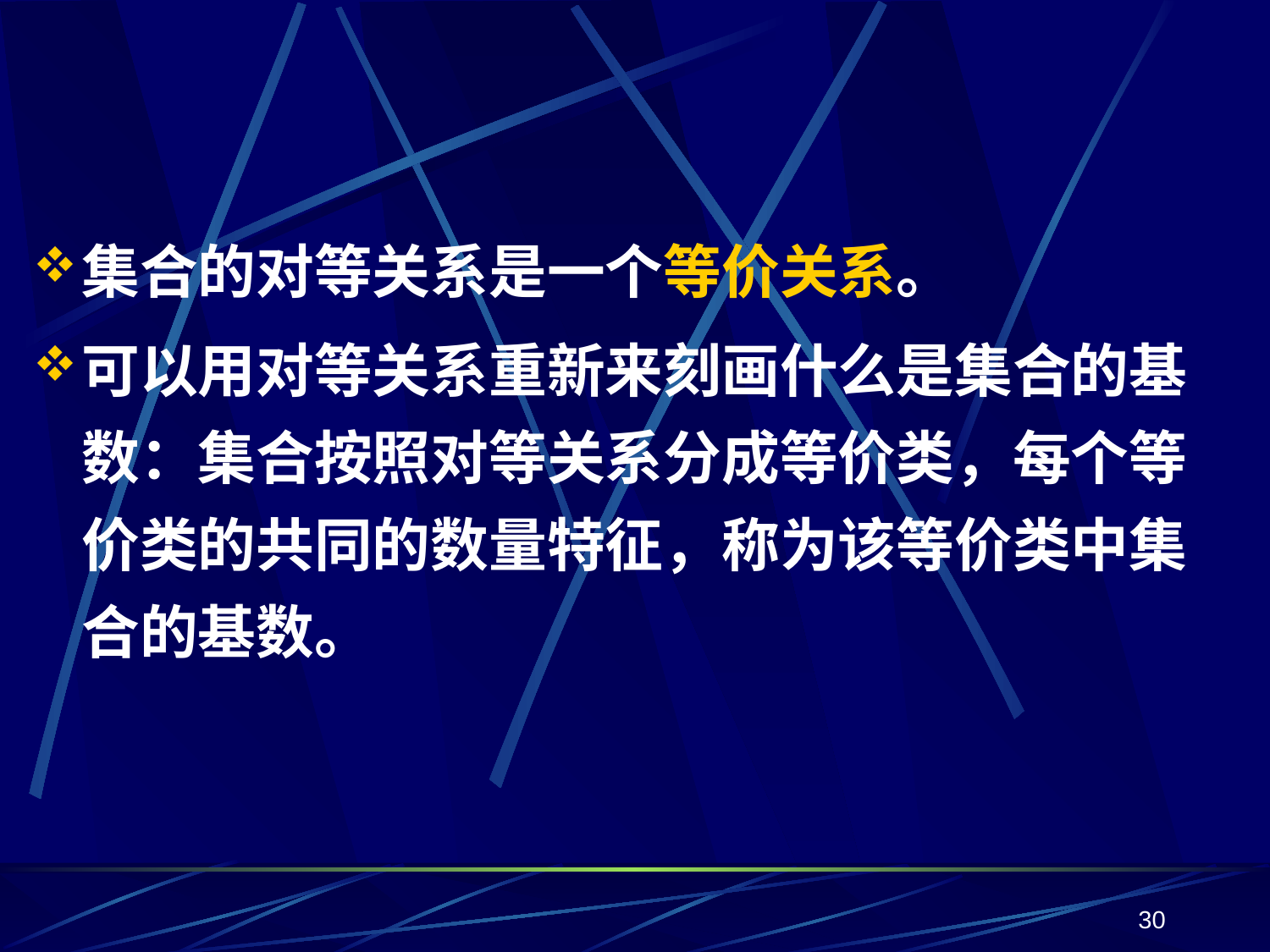

#
集合的对等关系是一个等价关系。
可以用对等关系重新来刻画什么是集合的基数：集合按照对等关系分成等价类，每个等价类的共同的数量特征，称为该等价类中集合的基数。

30